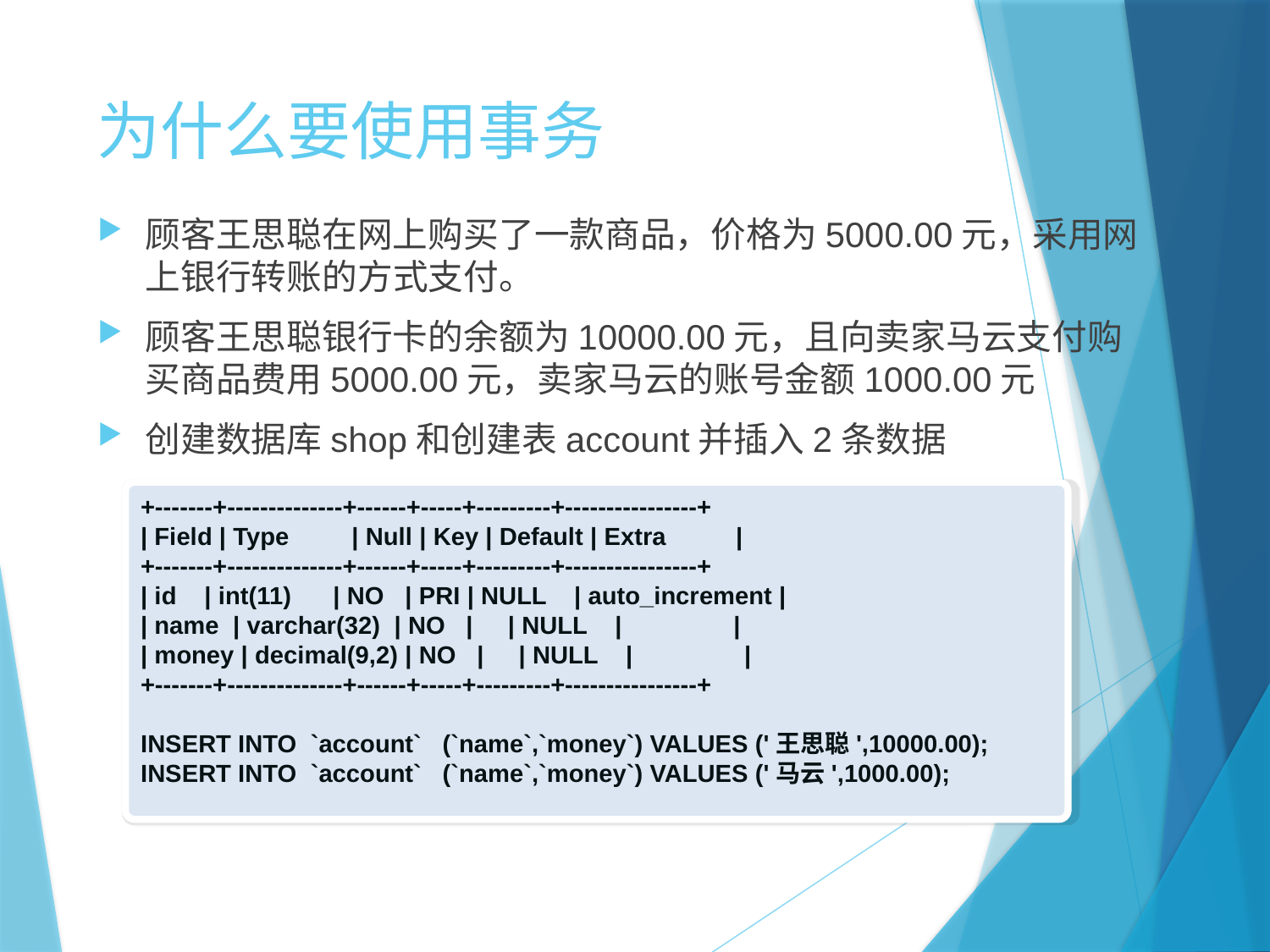

# 为什么要使用事务
顾客王思聪在网上购买了一款商品，价格为5000.00元，采用网上银行转账的方式支付。
顾客王思聪银行卡的余额为10000.00元，且向卖家马云支付购买商品费用5000.00元，卖家马云的账号金额1000.00元
创建数据库shop和创建表account并插入2条数据
+-------+--------------+------+-----+---------+----------------+
| Field | Type         | Null | Key | Default | Extra          |
+-------+--------------+------+-----+---------+----------------+
| id    | int(11)      | NO   | PRI | NULL    | auto_increment |
| name  | varchar(32)  | NO   |     | NULL    |                |
| money | decimal(9,2) | NO   |     | NULL    |                |
+-------+--------------+------+-----+---------+----------------+

INSERT INTO  `account`   (`name`,`money`) VALUES ('王思聪',10000.00);
INSERT INTO  `account`   (`name`,`money`) VALUES ('马云',1000.00);